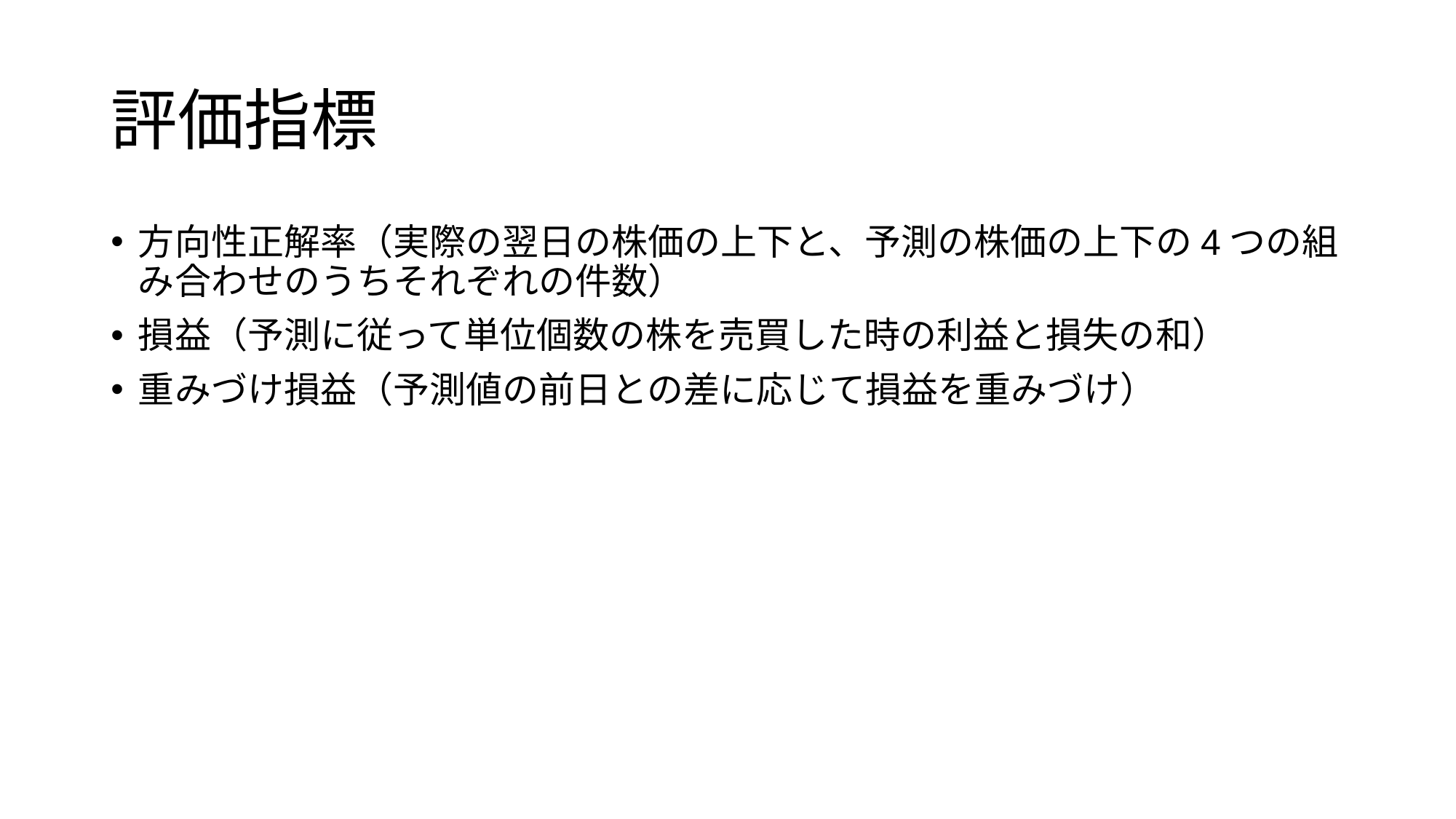

# 評価指標
方向性正解率（実際の翌日の株価の上下と、予測の株価の上下の4つの組み合わせのうちそれぞれの件数）
損益（予測に従って単位個数の株を売買した時の利益と損失の和）
重みづけ損益（予測値の前日との差に応じて損益を重みづけ）